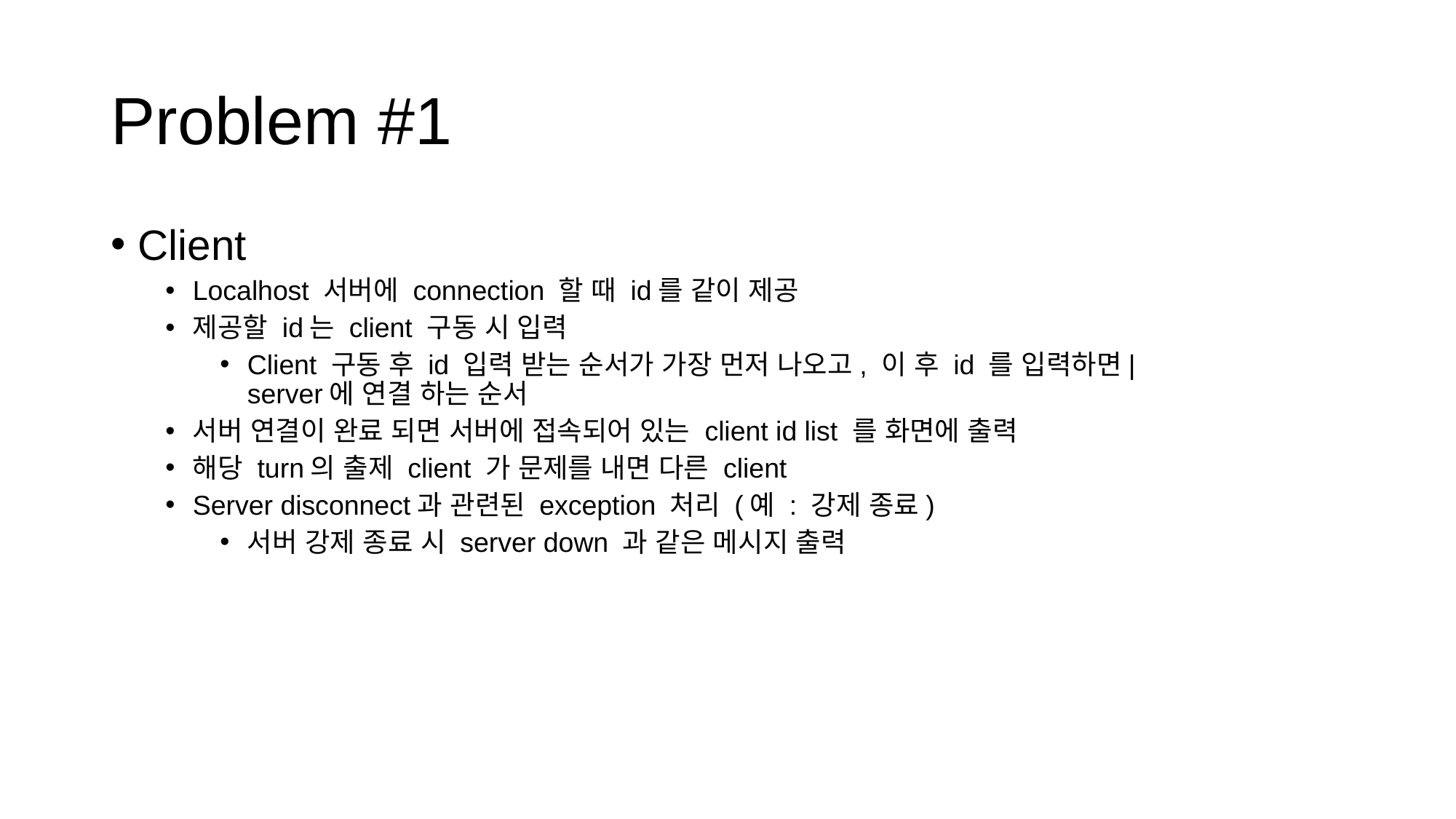

# Problem #1
Client
Localhost 서버에 connection 할 때 id를 같이 제공
제공할 id는 client 구동 시 입력
Client 구동 후 id 입력 받는 순서가 가장 먼저 나오고, 이 후 id 를 입력하면|
server에 연결 하는 순서
서버 연결이 완료 되면 서버에 접속되어 있는 client id list 를 화면에 출력
해당 turn의 출제 client 가 문제를 내면 다른 client
Server disconnect과 관련된 exception 처리 (예 : 강제 종료)
서버 강제 종료 시 server down 과 같은 메시지 출력